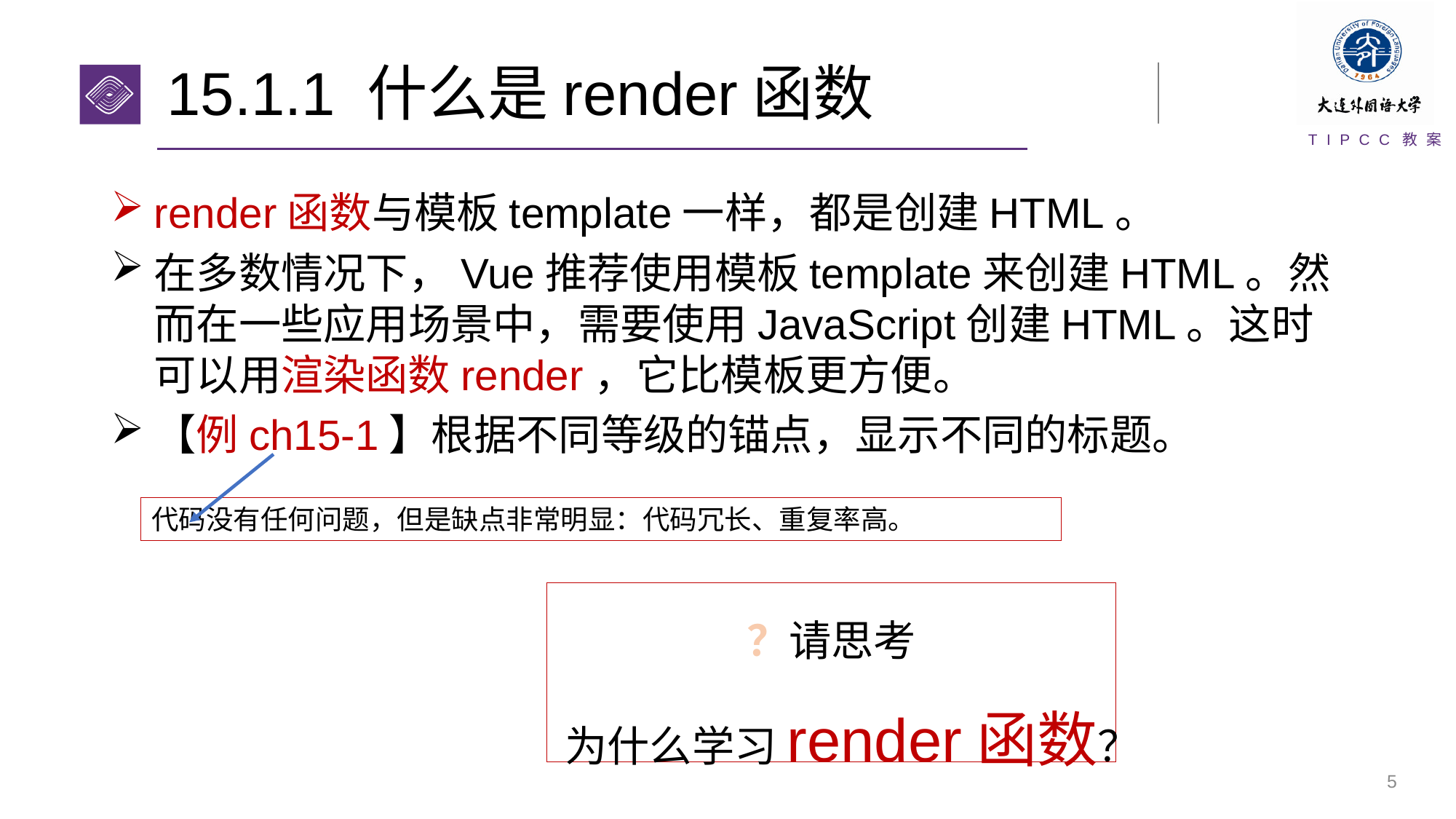

# 15.1.1 什么是render函数
render函数与模板template一样，都是创建HTML。
在多数情况下，Vue推荐使用模板template来创建HTML。然而在一些应用场景中，需要使用JavaScript创建HTML。这时可以用渲染函数render，它比模板更方便。
【例ch15-1】根据不同等级的锚点，显示不同的标题。
代码没有任何问题，但是缺点非常明显：代码冗长、重复率高。
？请思考
为什么学习render函数？
5